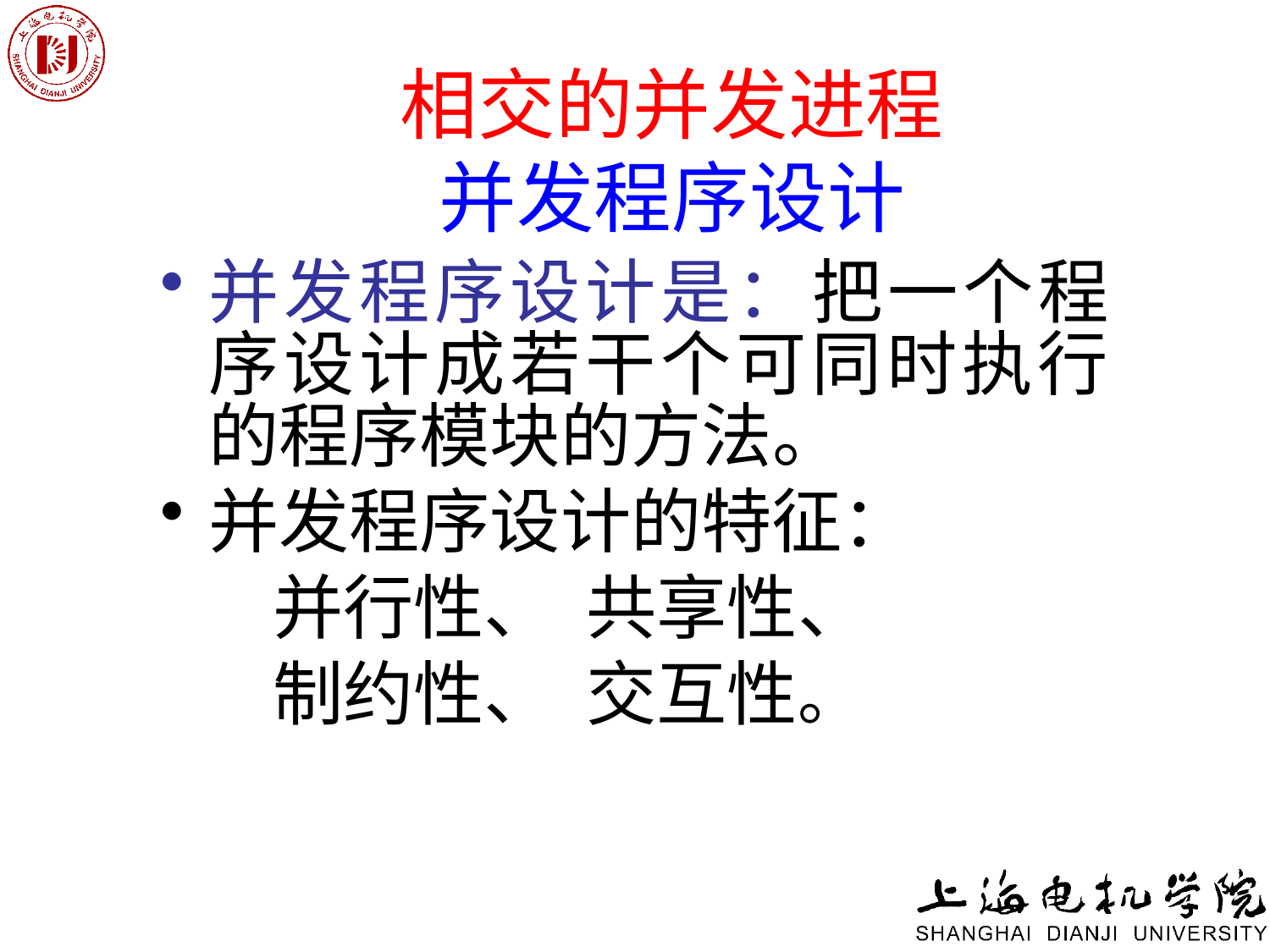

# 相交的并发进程 并发程序设计
并发程序设计是：把一个程序设计成若干个可同时执行的程序模块的方法。
并发程序设计的特征：
  并行性、  共享性、
  制约性、  交互性。